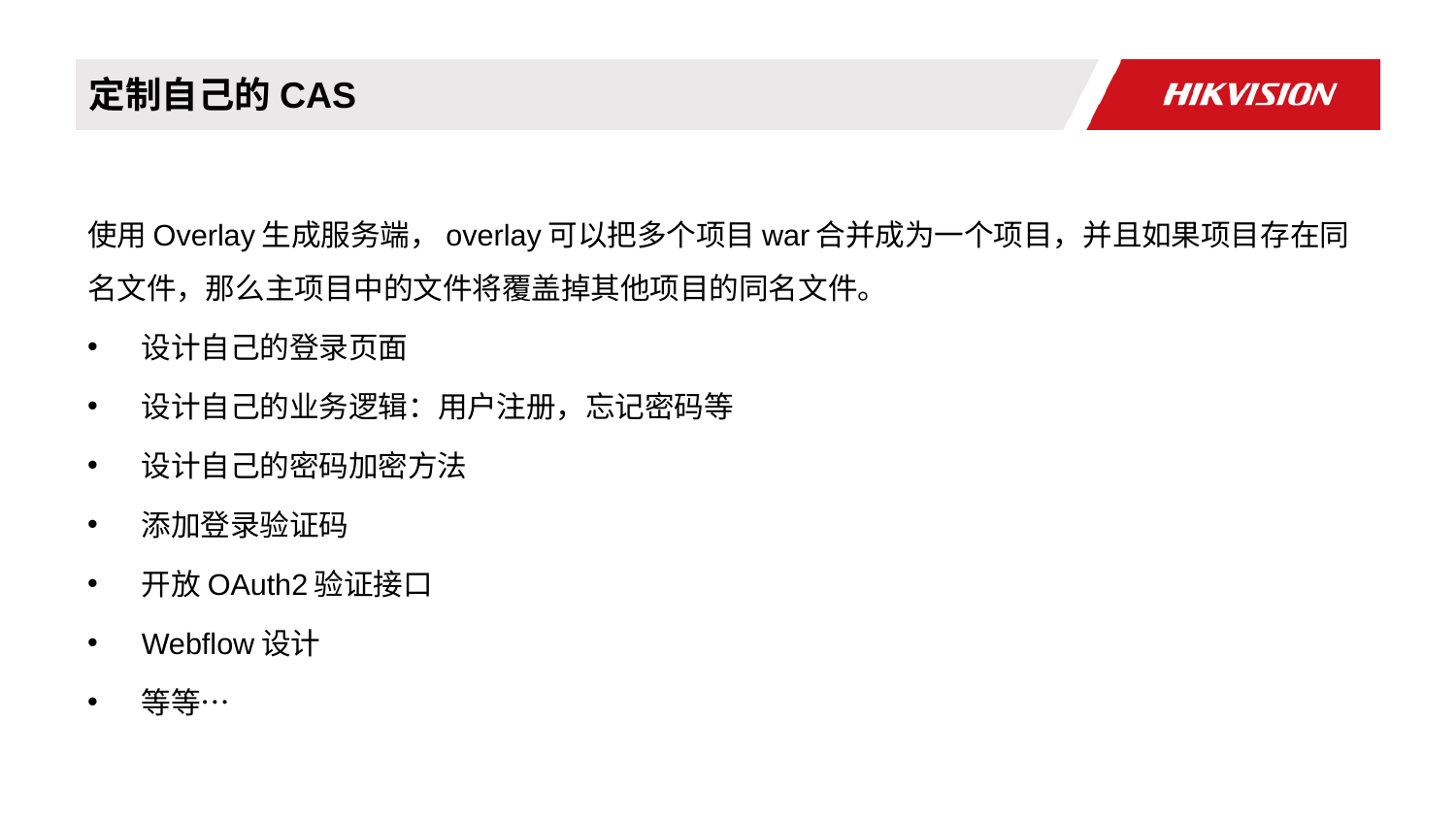

定制自己的CAS
使用Overlay生成服务端，overlay可以把多个项目war合并成为一个项目，并且如果项目存在同名文件，那么主项目中的文件将覆盖掉其他项目的同名文件。
设计自己的登录页面
设计自己的业务逻辑：用户注册，忘记密码等
设计自己的密码加密方法
添加登录验证码
开放OAuth2验证接口
Webflow设计
等等…